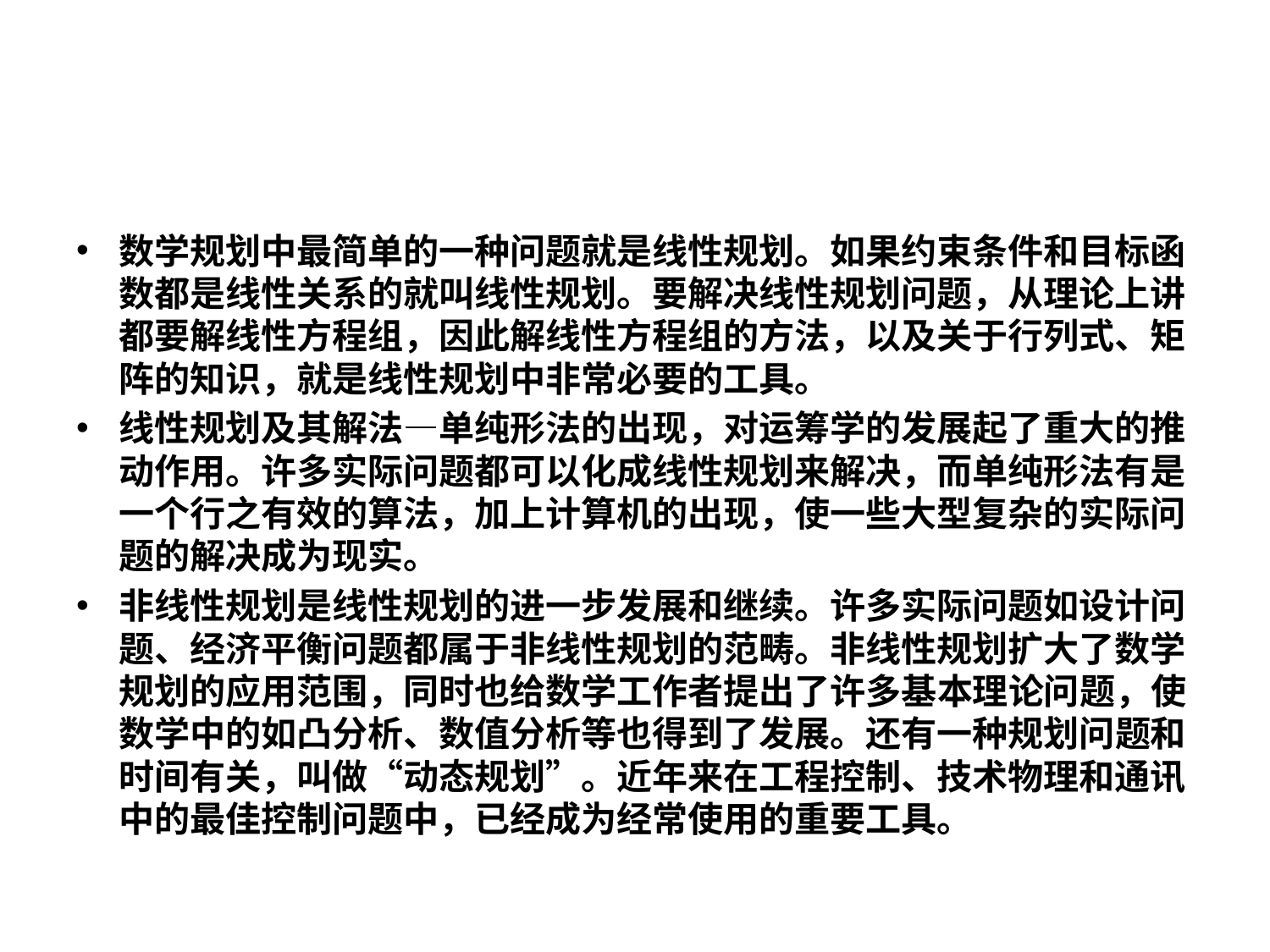

#
数学规划中最简单的一种问题就是线性规划。如果约束条件和目标函数都是线性关系的就叫线性规划。要解决线性规划问题，从理论上讲都要解线性方程组，因此解线性方程组的方法，以及关于行列式、矩阵的知识，就是线性规划中非常必要的工具。
线性规划及其解法—单纯形法的出现，对运筹学的发展起了重大的推动作用。许多实际问题都可以化成线性规划来解决，而单纯形法有是一个行之有效的算法，加上计算机的出现，使一些大型复杂的实际问题的解决成为现实。
非线性规划是线性规划的进一步发展和继续。许多实际问题如设计问题、经济平衡问题都属于非线性规划的范畴。非线性规划扩大了数学规划的应用范围，同时也给数学工作者提出了许多基本理论问题，使数学中的如凸分析、数值分析等也得到了发展。还有一种规划问题和时间有关，叫做“动态规划”。近年来在工程控制、技术物理和通讯中的最佳控制问题中，已经成为经常使用的重要工具。